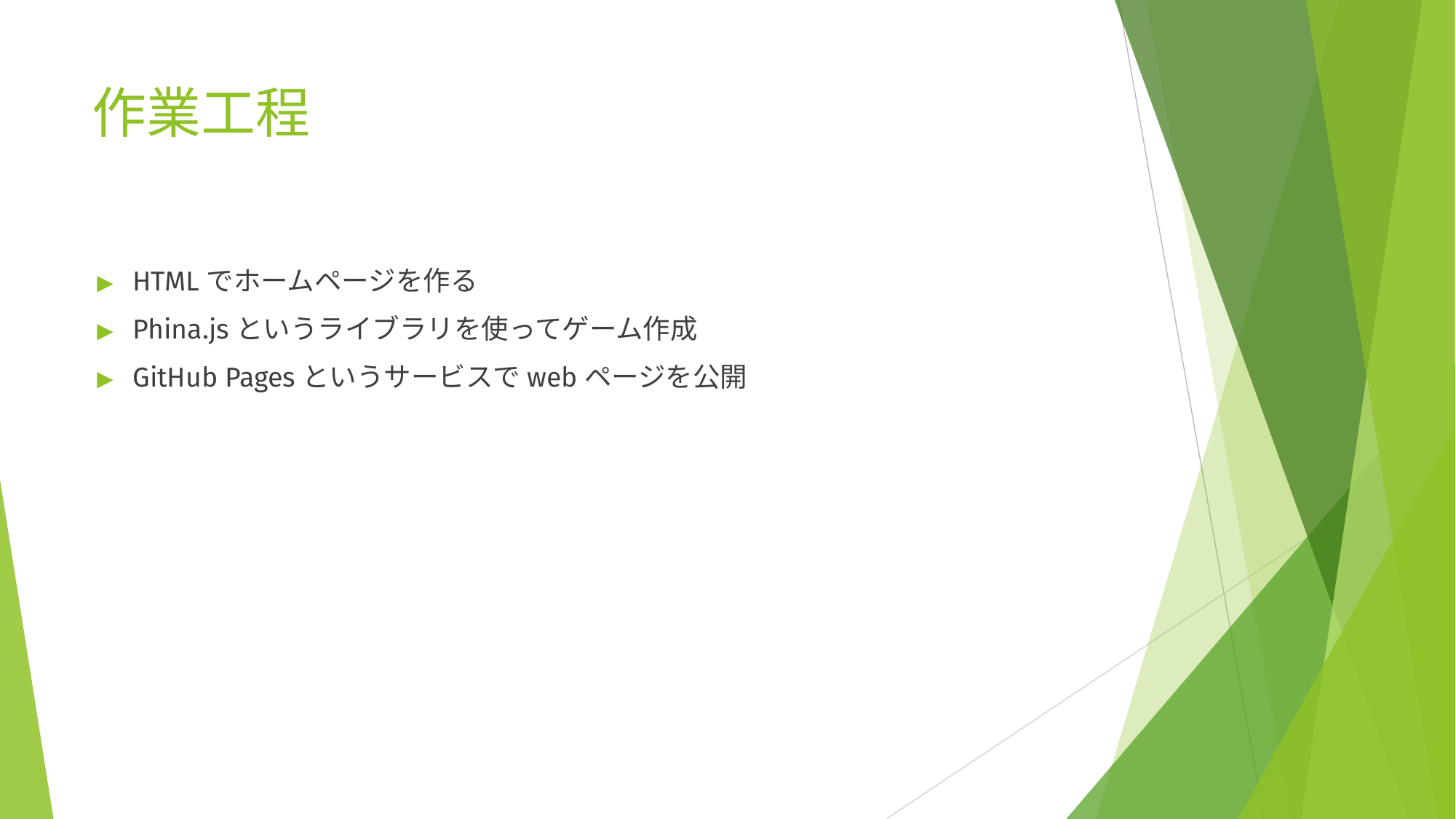

# 作業工程
HTMLでホームページを作る
Phina.jsというライブラリを使ってゲーム作成
GitHub Pagesというサービスでwebページを公開